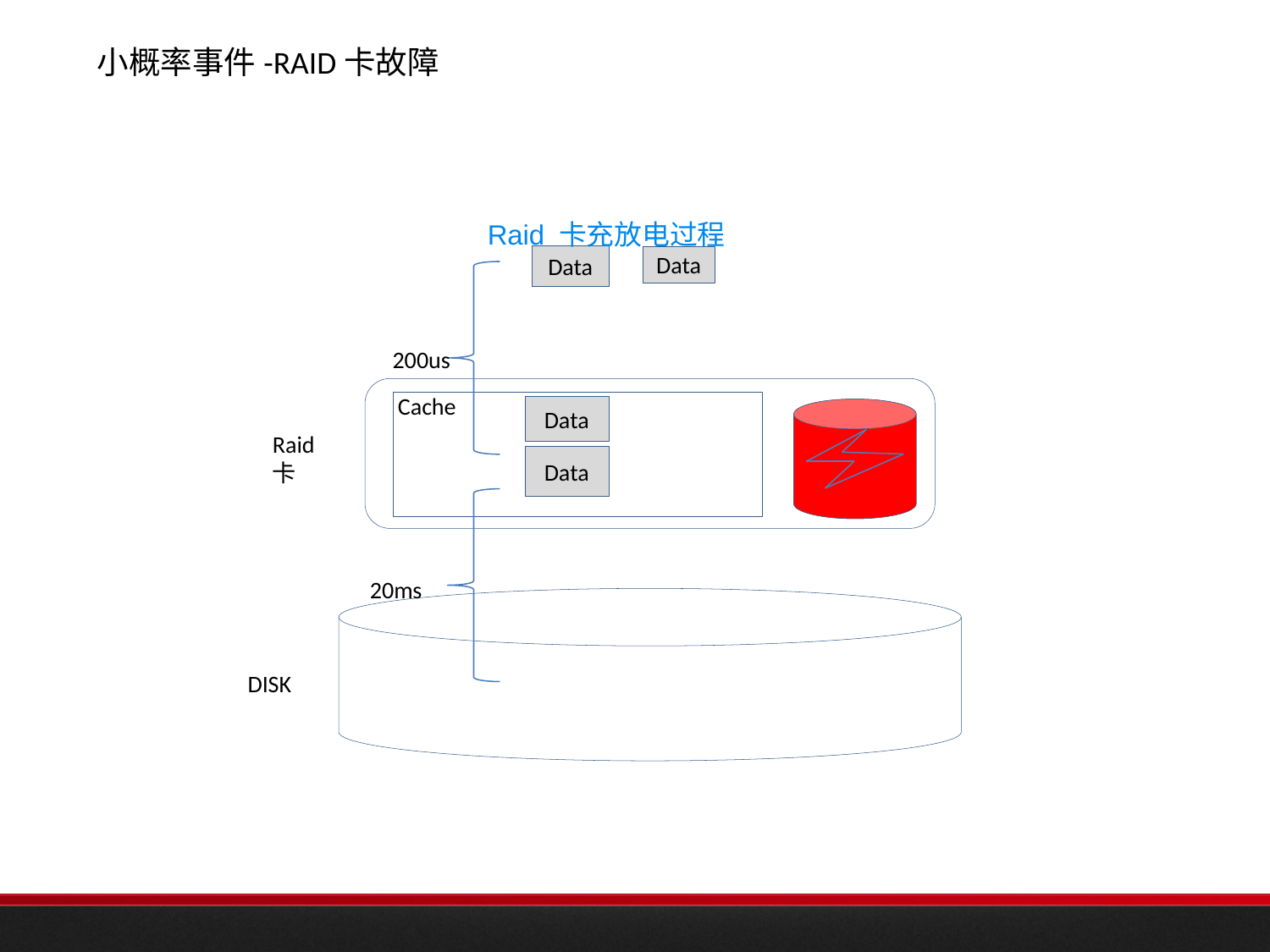

小概率事件-RAID卡故障
Raid 卡充放电过程
Data
Data
Data

200us

Cache

Data

Raid卡
Data

20ms

DISK